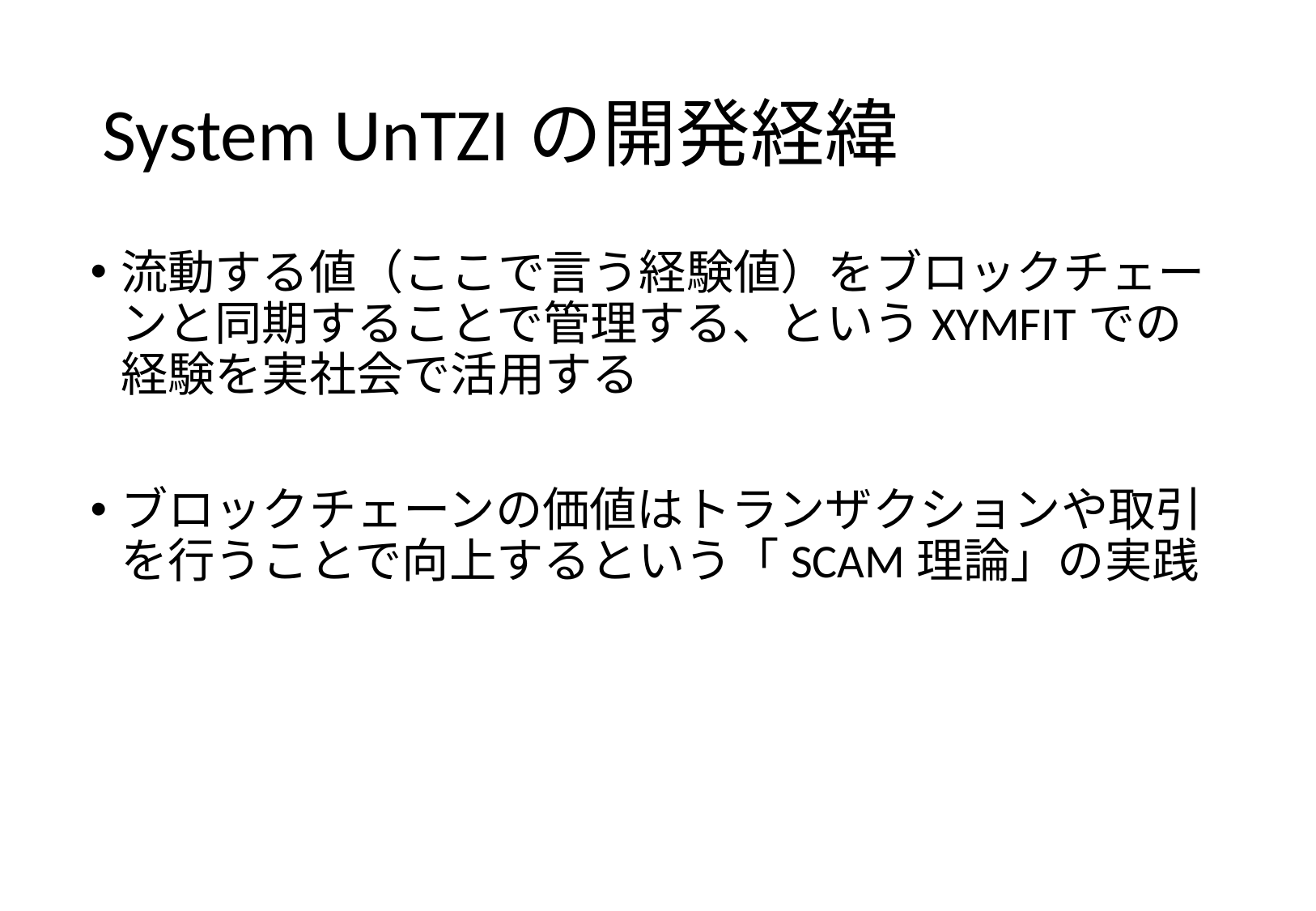

# System UnTZIの開発経緯
流動する値（ここで言う経験値）をブロックチェーンと同期することで管理する、というXYMFITでの経験を実社会で活用する

ブロックチェーンの価値はトランザクションや取引を行うことで向上するという「SCAM理論」の実践